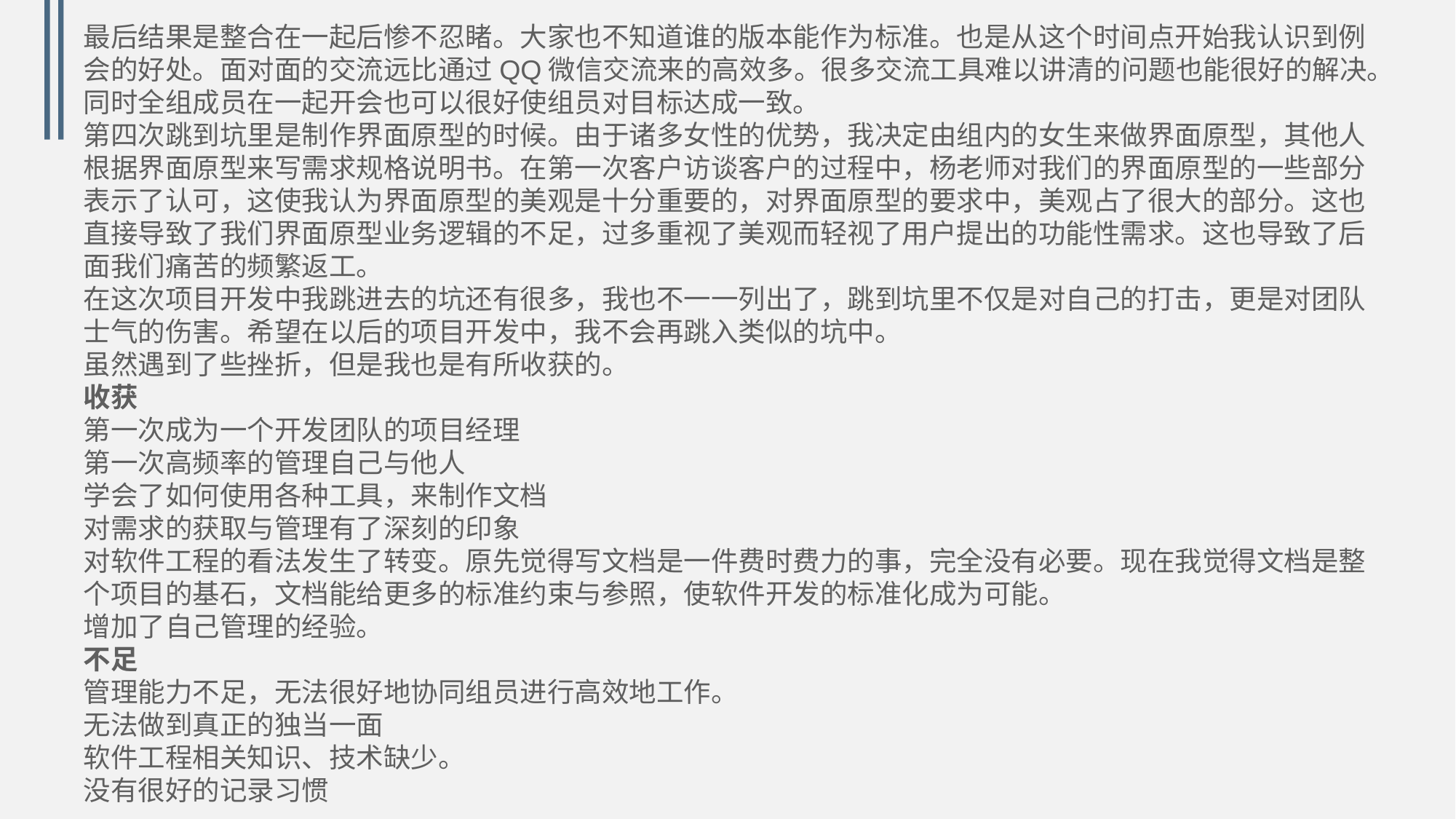

最后结果是整合在一起后惨不忍睹。大家也不知道谁的版本能作为标准。也是从这个时间点开始我认识到例会的好处。面对面的交流远比通过QQ微信交流来的高效多。很多交流工具难以讲清的问题也能很好的解决。同时全组成员在一起开会也可以很好使组员对目标达成一致。
第四次跳到坑里是制作界面原型的时候。由于诸多女性的优势，我决定由组内的女生来做界面原型，其他人根据界面原型来写需求规格说明书。在第一次客户访谈客户的过程中，杨老师对我们的界面原型的一些部分表示了认可，这使我认为界面原型的美观是十分重要的，对界面原型的要求中，美观占了很大的部分。这也直接导致了我们界面原型业务逻辑的不足，过多重视了美观而轻视了用户提出的功能性需求。这也导致了后面我们痛苦的频繁返工。
在这次项目开发中我跳进去的坑还有很多，我也不一一列出了，跳到坑里不仅是对自己的打击，更是对团队士气的伤害。希望在以后的项目开发中，我不会再跳入类似的坑中。
虽然遇到了些挫折，但是我也是有所收获的。
收获
第一次成为一个开发团队的项目经理
第一次高频率的管理自己与他人
学会了如何使用各种工具，来制作文档
对需求的获取与管理有了深刻的印象
对软件工程的看法发生了转变。原先觉得写文档是一件费时费力的事，完全没有必要。现在我觉得文档是整个项目的基石，文档能给更多的标准约束与参照，使软件开发的标准化成为可能。
增加了自己管理的经验。
不足
管理能力不足，无法很好地协同组员进行高效地工作。
无法做到真正的独当一面
软件工程相关知识、技术缺少。
没有很好的记录习惯